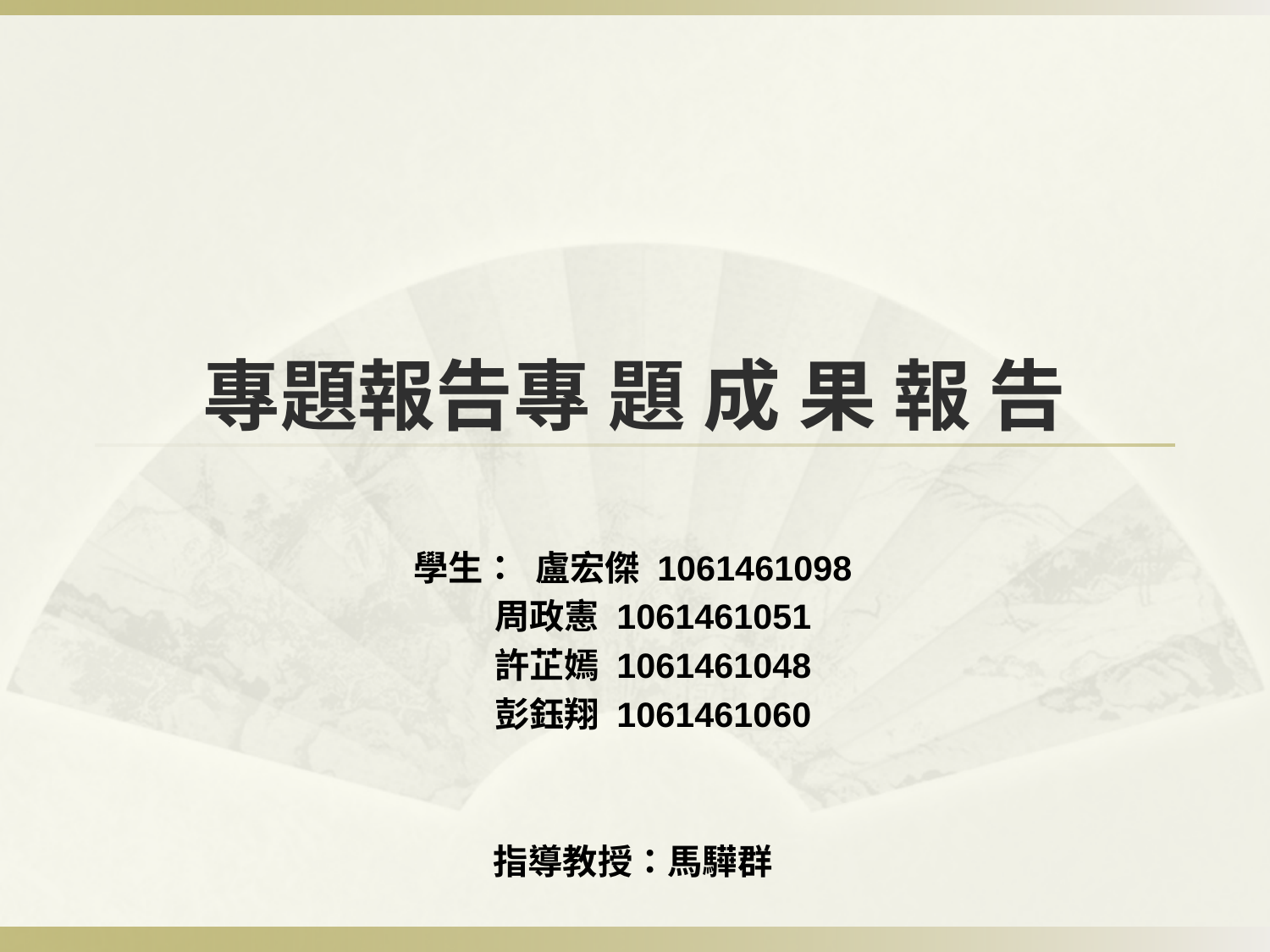

# 專題報告專 題 成 果 報 告
學生：	盧宏傑	1061461098
	周政憲	1061461051
	許芷嫣	1061461048
	彭鈺翔	1061461060

指導教授：馬驊群